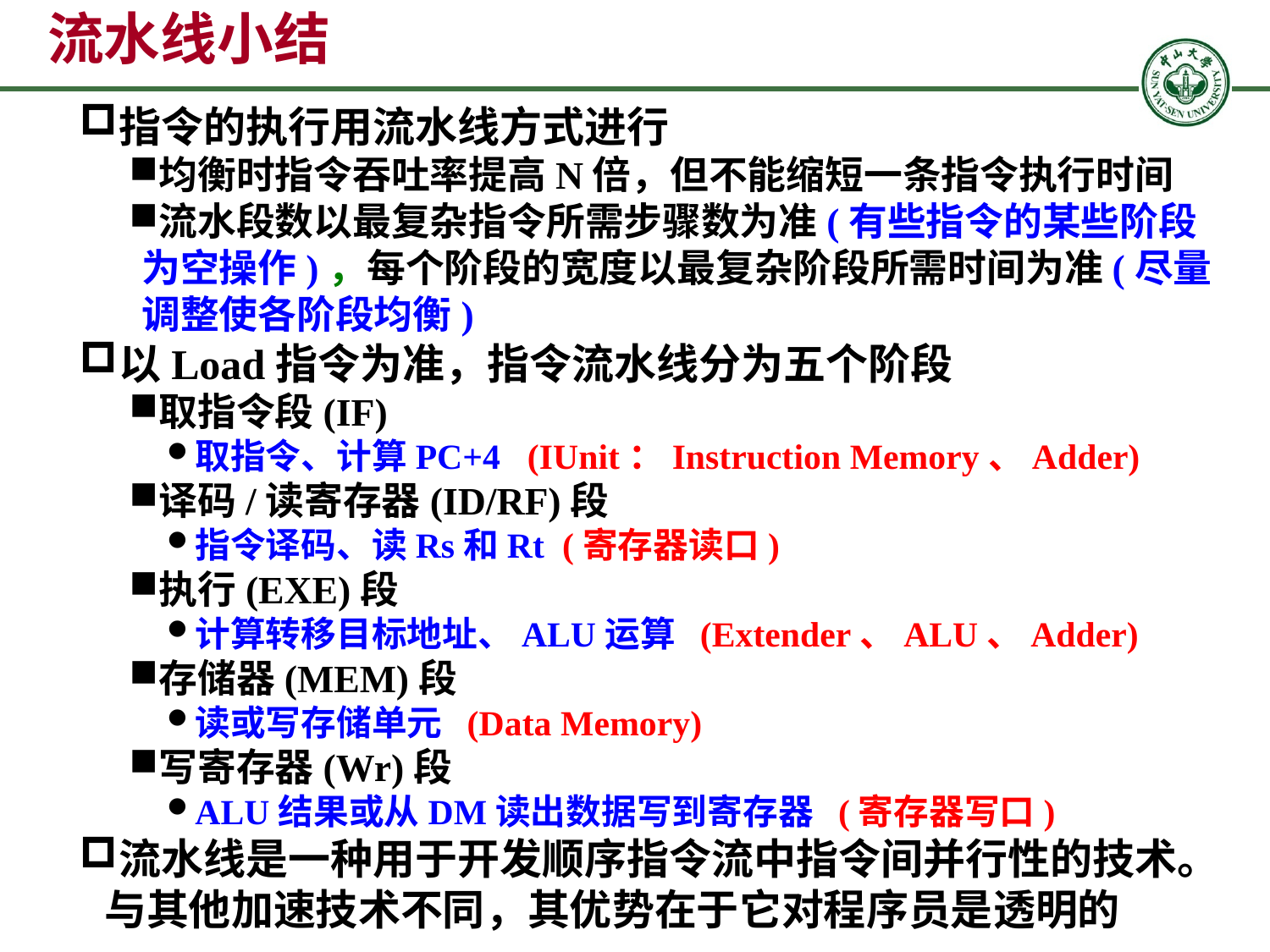

# 流水线小结
指令的执行用流水线方式进行
均衡时指令吞吐率提高N倍，但不能缩短一条指令执行时间
流水段数以最复杂指令所需步骤数为准(有些指令的某些阶段为空操作)，每个阶段的宽度以最复杂阶段所需时间为准(尽量调整使各阶段均衡)
以Load指令为准，指令流水线分为五个阶段
取指令段(IF)
取指令、计算PC+4   (IUnit：Instruction Memory、Adder)
译码/读寄存器(ID/RF)段
指令译码、读Rs和Rt  (寄存器读口)
执行(EXE)段
计算转移目标地址、ALU运算  (Extender、ALU、Adder)
存储器(MEM)段
读或写存储单元  (Data Memory)
写寄存器(Wr)段
ALU结果或从DM读出数据写到寄存器  (寄存器写口)
流水线是一种用于开发顺序指令流中指令间并行性的技术。与其他加速技术不同，其优势在于它对程序员是透明的